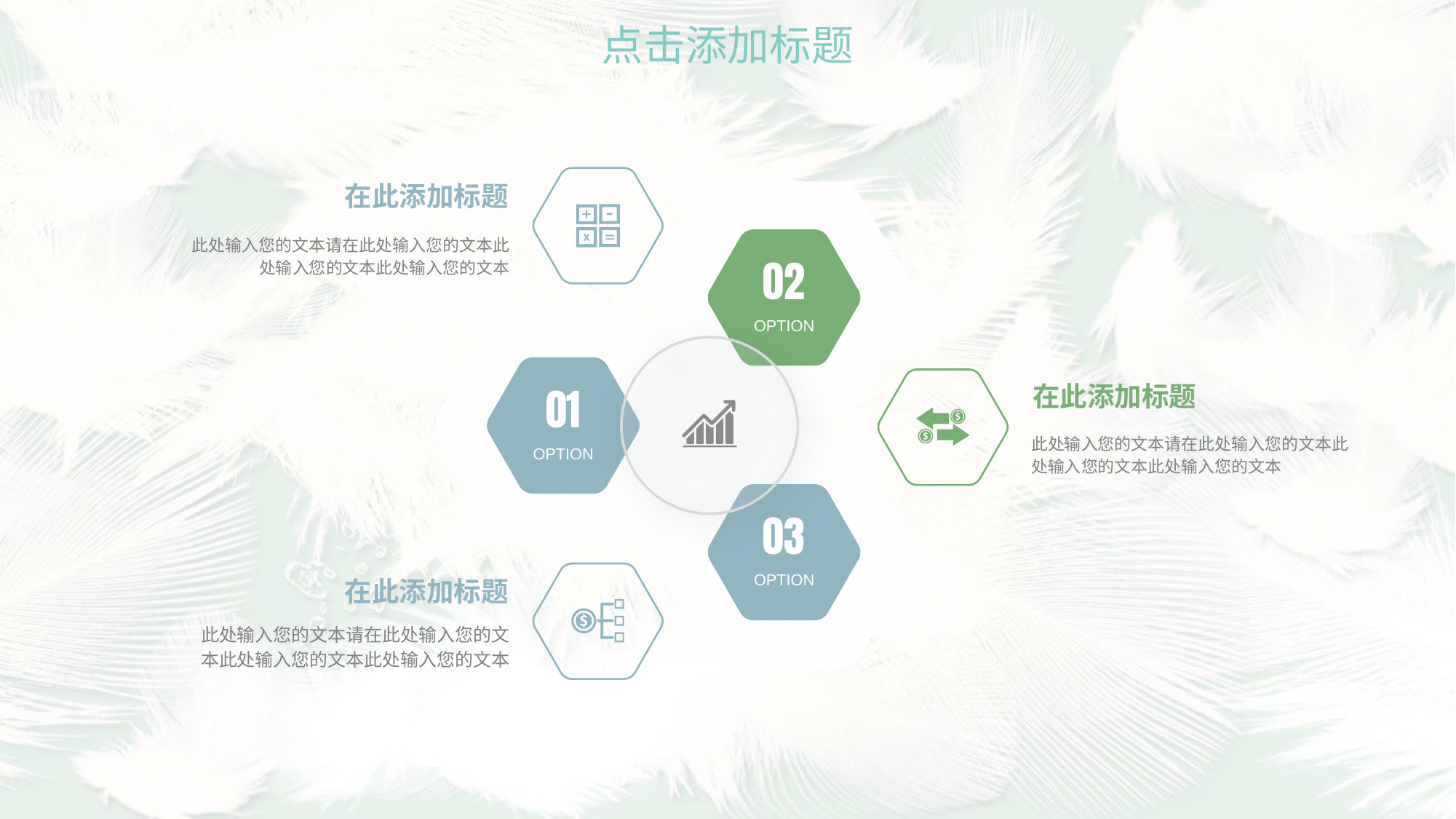

点击添加标题

在此添加标题
此处输入您的文本请在此处输入您的文本此处输入您的文本此处输入您的文本

02
OPTION

01
OPTION

在此添加标题
此处输入您的文本请在此处输入您的文本此处输入您的文本此处输入您的文本

03
OPTION

在此添加标题
此处输入您的文本请在此处输入您的文本此处输入您的文本此处输入您的文本